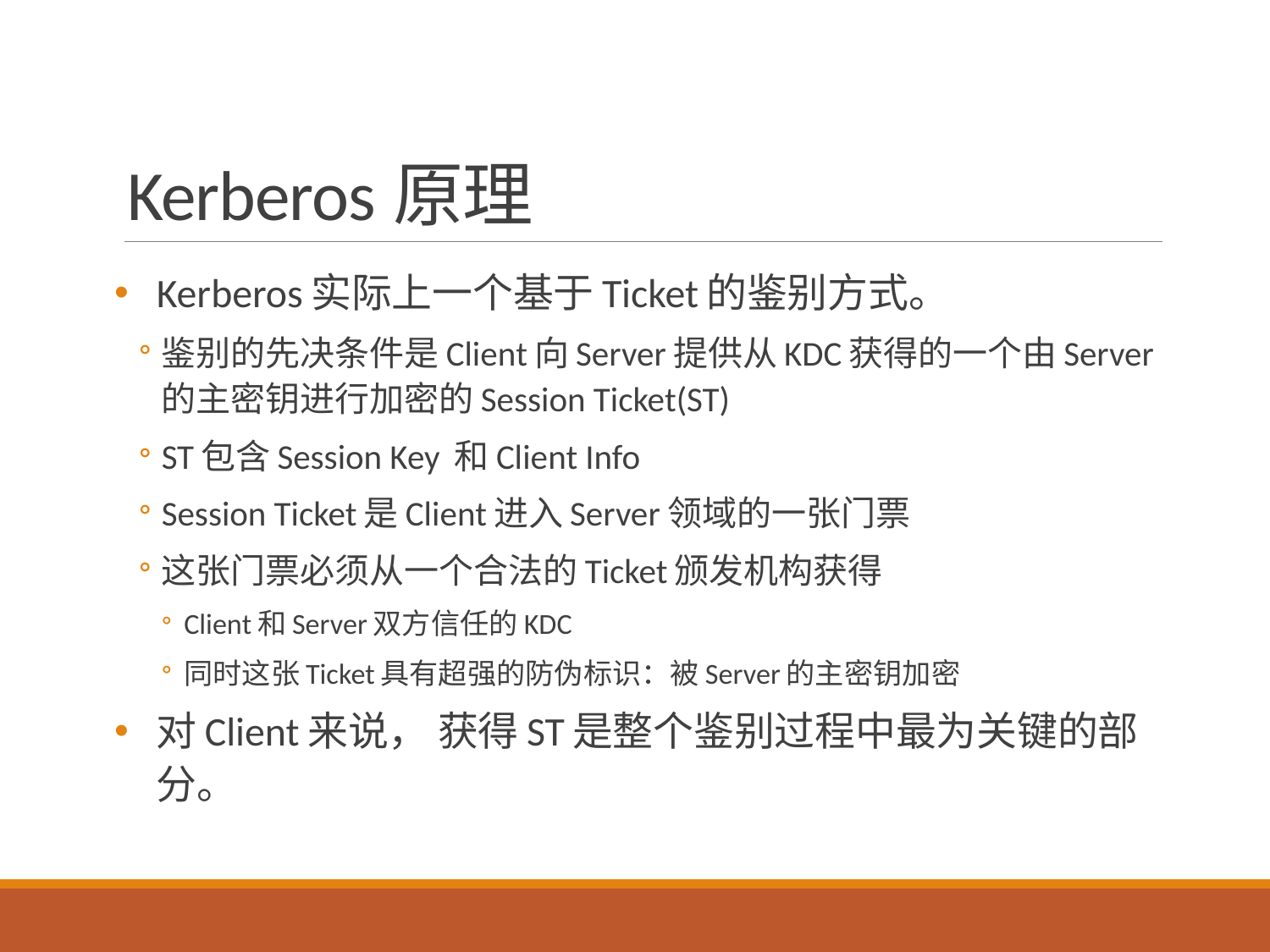

# Kerberos原理
Kerberos实际上一个基于Ticket的鉴别方式。
鉴别的先决条件是Client向Server提供从KDC获得的一个由Server的主密钥进行加密的Session Ticket(ST)
ST包含Session Key 和Client Info
Session Ticket是Client进入Server领域的一张门票
这张门票必须从一个合法的Ticket颁发机构获得
Client和Server双方信任的KDC
同时这张Ticket具有超强的防伪标识：被Server的主密钥加密
对Client来说， 获得ST是整个鉴别过程中最为关键的部分。